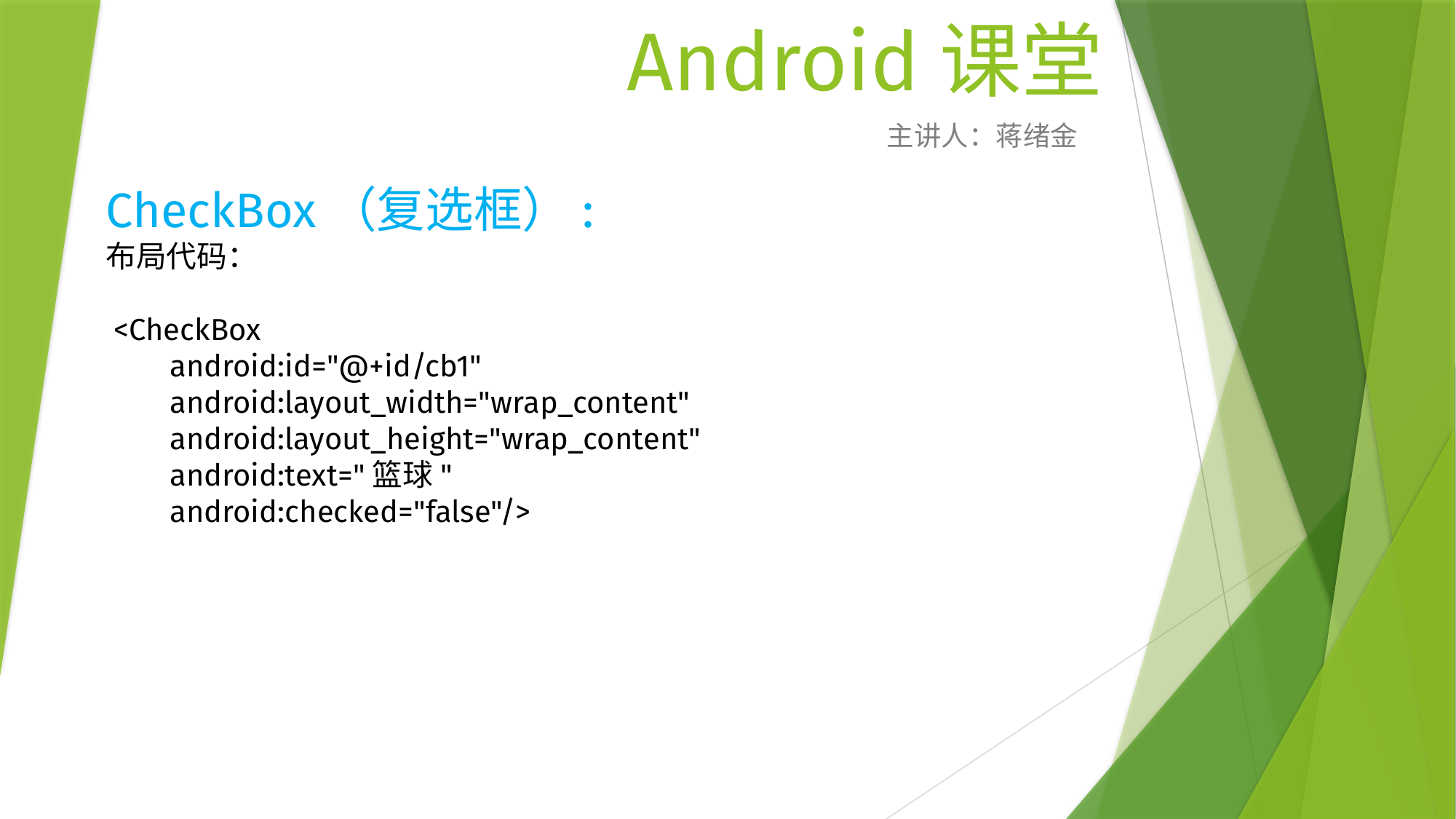

# Android课堂
主讲人：蒋绪金
CheckBox（复选框）:
布局代码：

 <CheckBox
        android:id="@+id/cb1"
        android:layout_width="wrap_content"
        android:layout_height="wrap_content"
        android:text="篮球"
        android:checked="false"/>